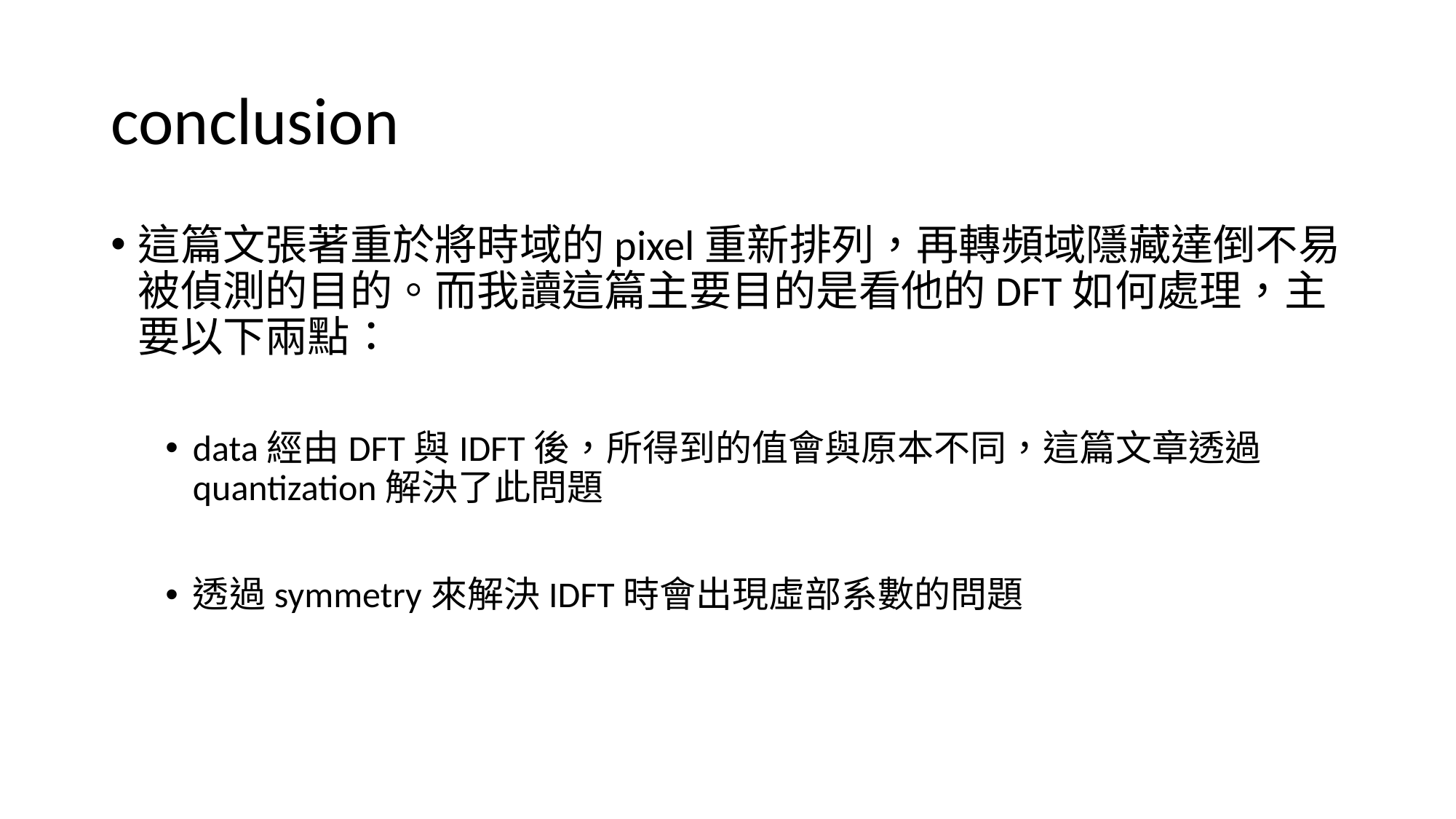

# conclusion
這篇文張著重於將時域的pixel重新排列，再轉頻域隱藏達倒不易被偵測的目的。而我讀這篇主要目的是看他的DFT如何處理，主要以下兩點：

data經由DFT與IDFT後，所得到的值會與原本不同，這篇文章透過quantization解決了此問題

透過symmetry來解決IDFT時會出現虛部系數的問題